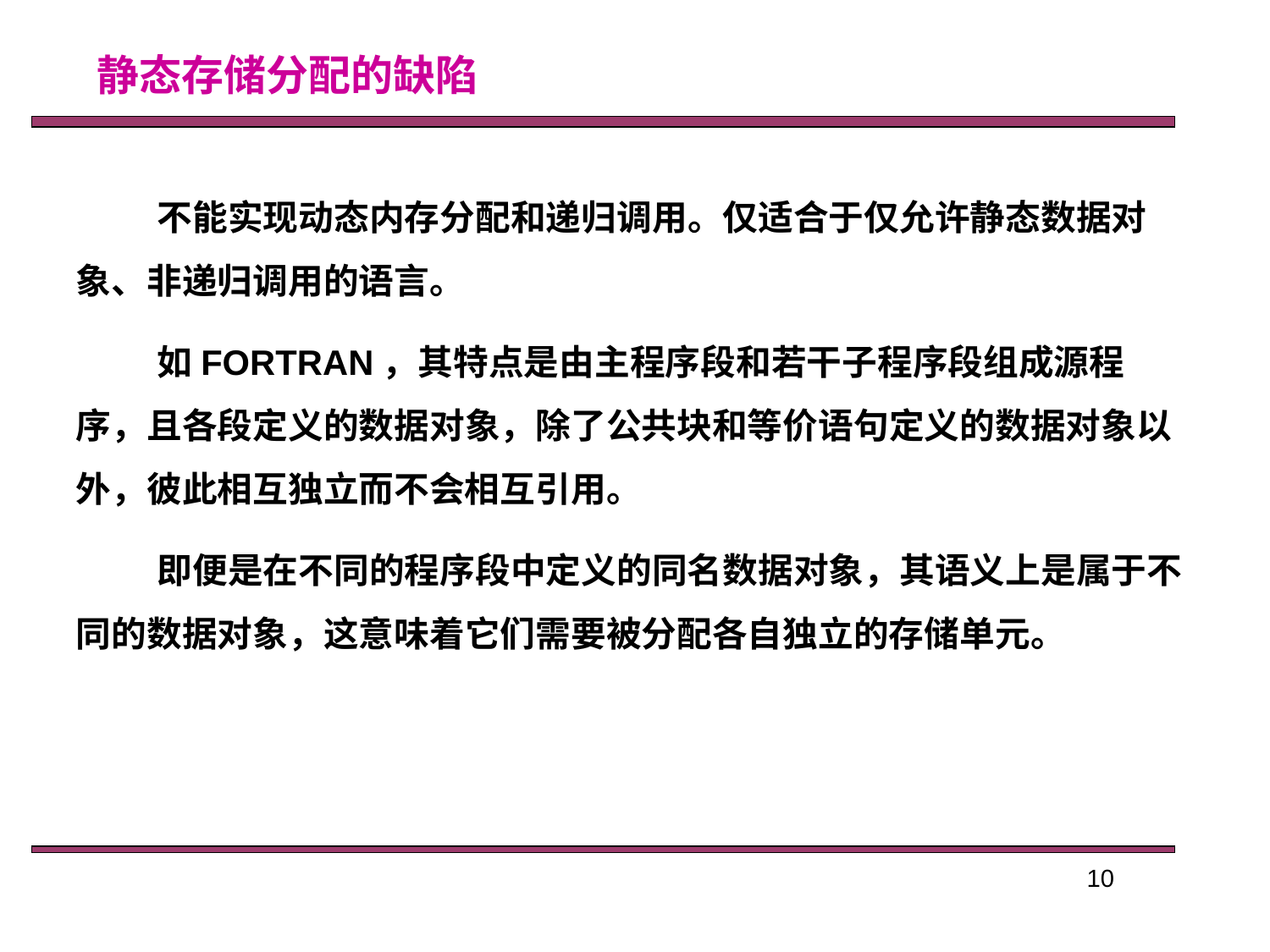

静态存储分配的缺陷
不能实现动态内存分配和递归调用。仅适合于仅允许静态数据对象、非递归调用的语言。
如FORTRAN，其特点是由主程序段和若干子程序段组成源程序，且各段定义的数据对象，除了公共块和等价语句定义的数据对象以外，彼此相互独立而不会相互引用。
即便是在不同的程序段中定义的同名数据对象，其语义上是属于不同的数据对象，这意味着它们需要被分配各自独立的存储单元。
10